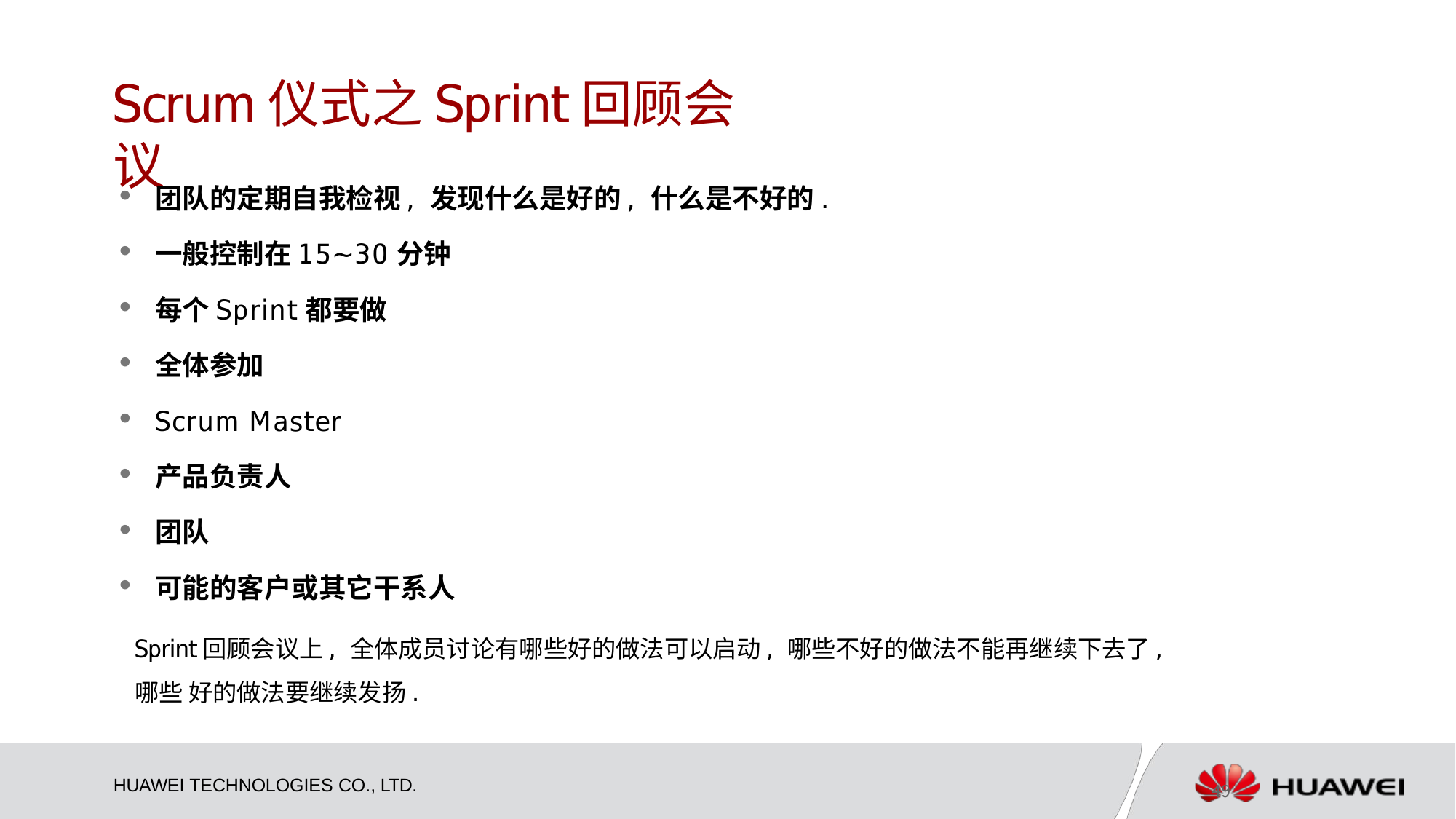

# Scrum仪式之Sprint回顾会议
团队的定期自我检视, 发现什么是好的, 什么是不好的.
一般控制在15~30分钟
每个Sprint都要做
全体参加
Scrum Master
产品负责人
团队
可能的客户或其它干系人
Sprint回顾会议上, 全体成员讨论有哪些好的做法可以启动, 哪些不好的做法不能再继续下去了, 哪些 好的做法要继续发扬.

HUAWEI TECHNOLOGIES CO., LTD.
49